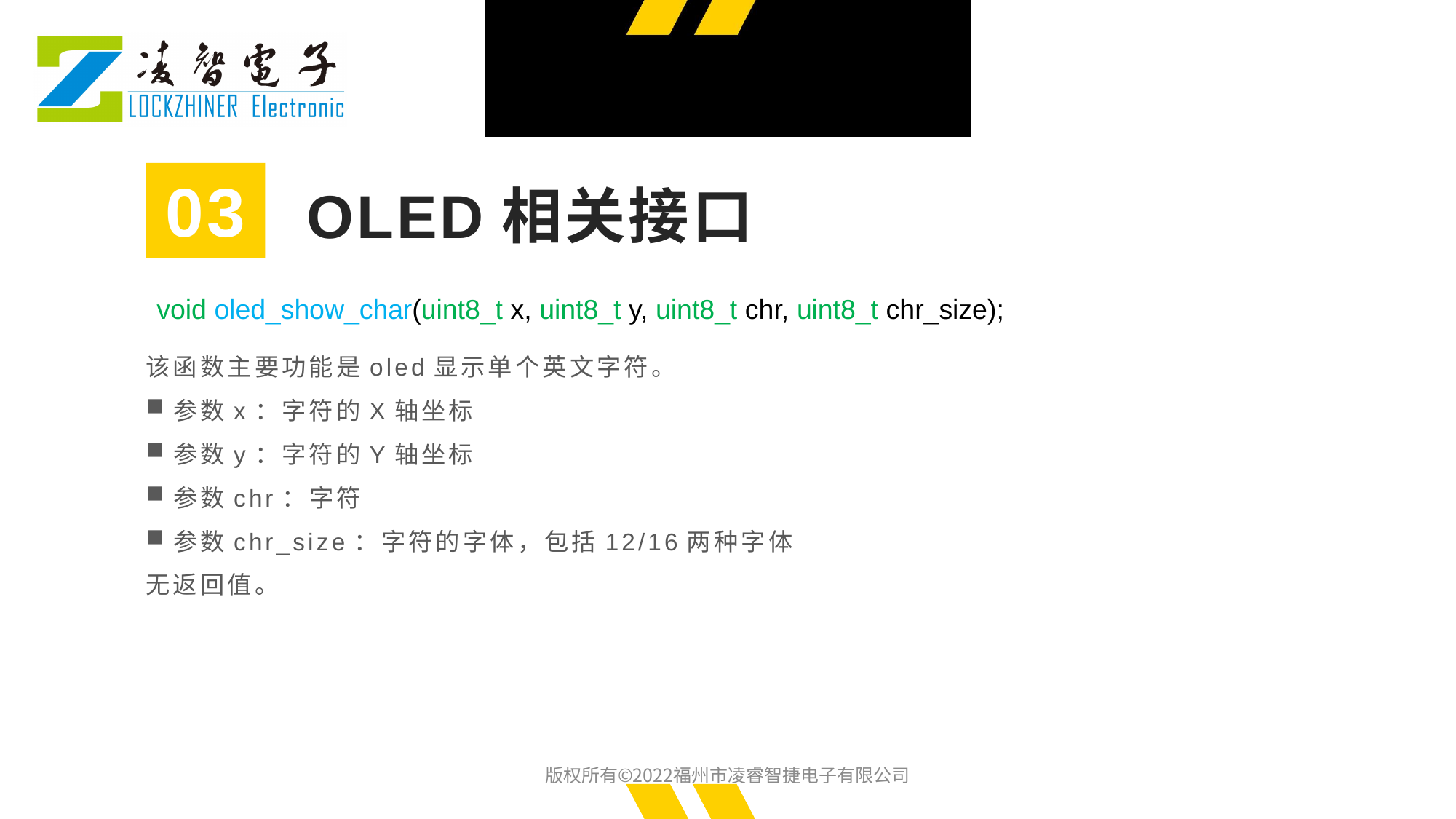

03
OLED相关接口
void oled_show_char(uint8_t x, uint8_t y, uint8_t chr, uint8_t chr_size);
该函数主要功能是oled显示单个英文字符。
参数x：字符的X轴坐标
参数y：字符的Y轴坐标
参数chr：字符
参数chr_size：字符的字体，包括12/16两种字体
无返回值。
版权所有©2022福州市凌睿智捷电子有限公司
10